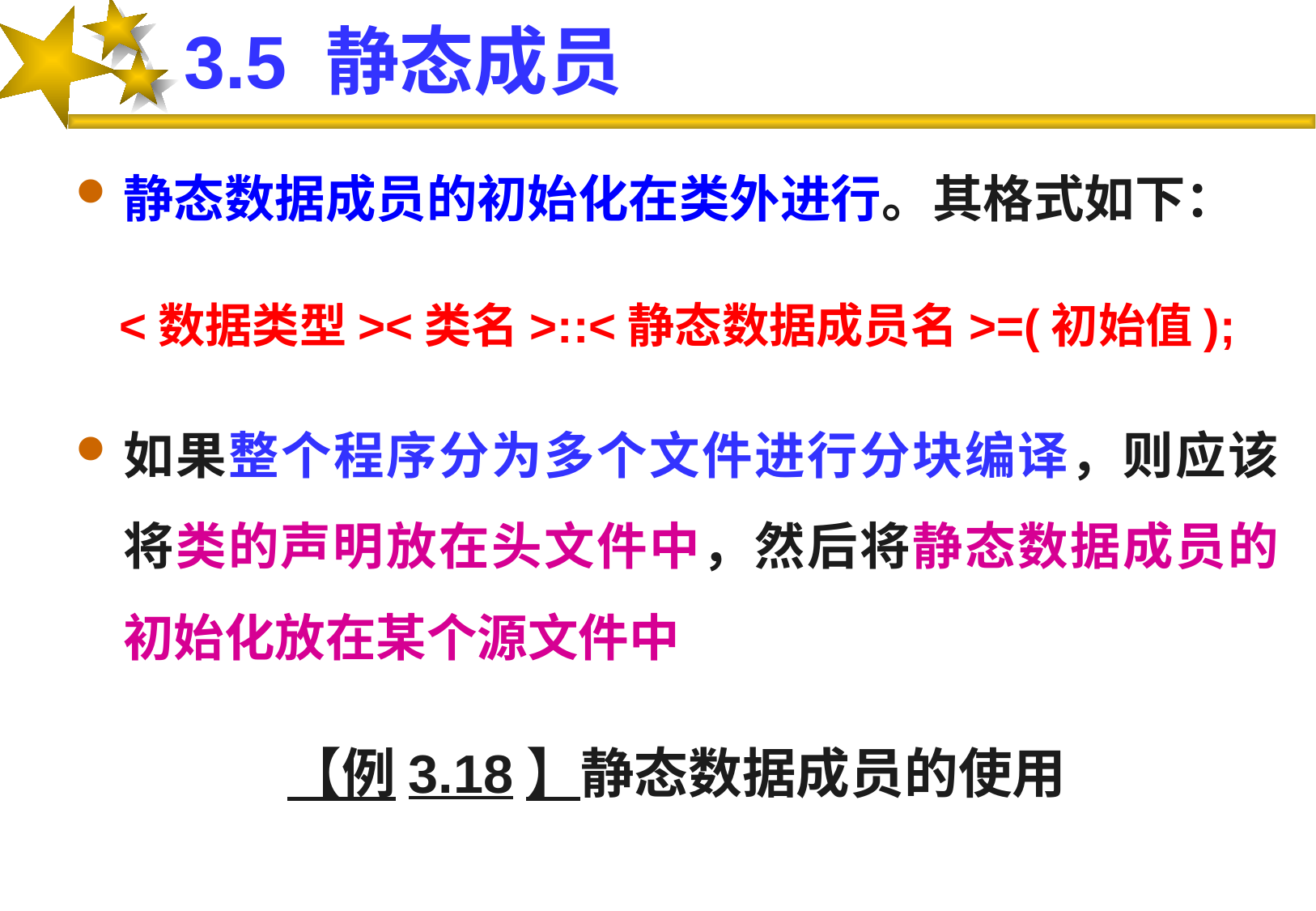

# 3.5 静态成员
静态数据成员的初始化在类外进行。其格式如下：
<数据类型><类名>::<静态数据成员名>=(初始值);
如果整个程序分为多个文件进行分块编译，则应该将类的声明放在头文件中，然后将静态数据成员的初始化放在某个源文件中
【例3.18】静态数据成员的使用